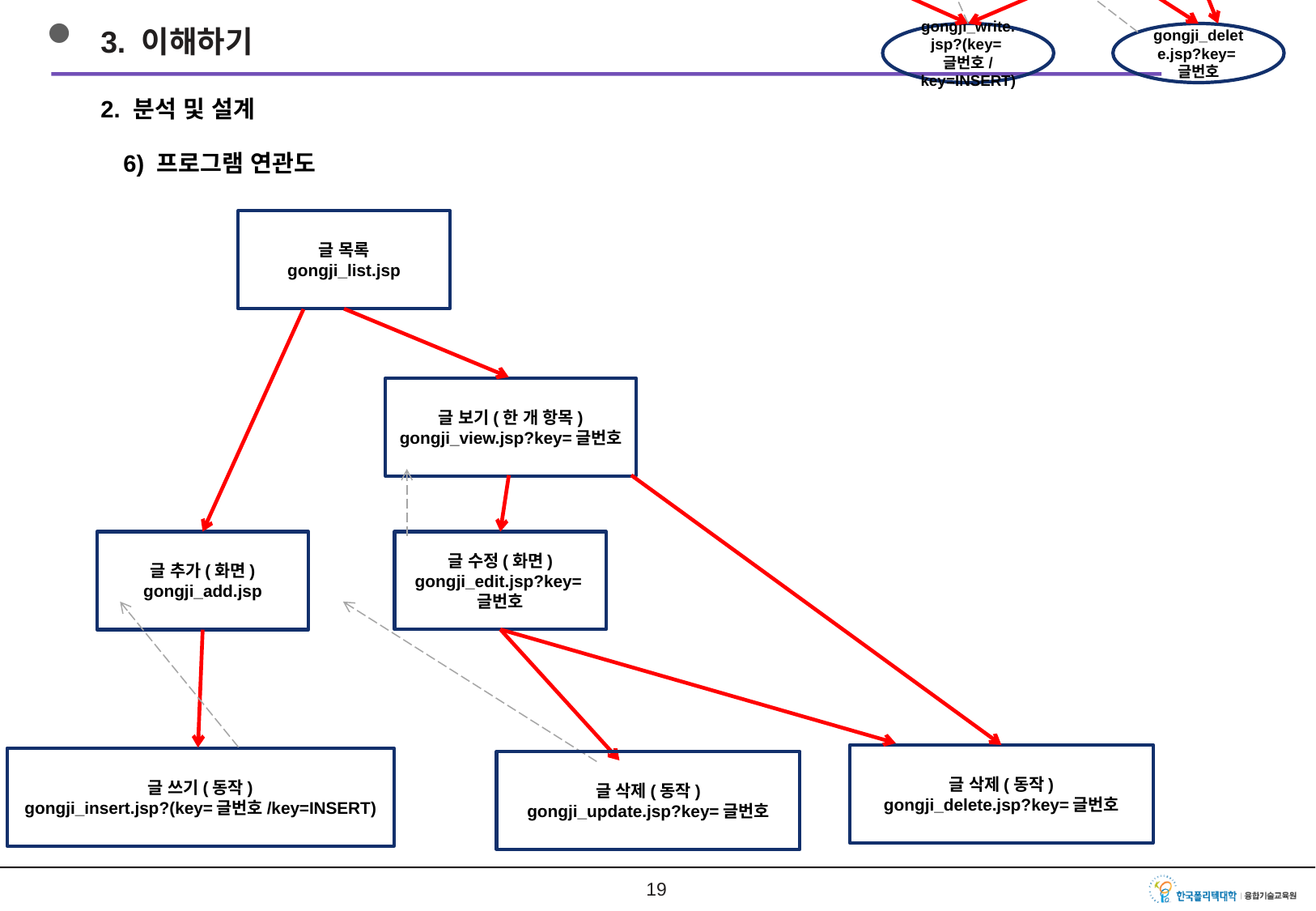

gongji_list.jsp
gongji_view.jsp?key=글번호
gongji_update.jsp?key=글번호
gongji_insert.jsp
gongji_write.jsp?(key=글번호/key=INSERT)
gongji_delete.jsp?key=글번호

3. 이해하기
2. 분석 및 설계
6) 프로그램 연관도
글 목록
gongji_list.jsp
글 보기(한 개 항목)
gongji_view.jsp?key=글번호
글 추가(화면)
gongji_add.jsp
글 수정(화면)
gongji_edit.jsp?key=글번호
글 삭제(동작)
gongji_delete.jsp?key=글번호
글 쓰기(동작)
gongji_insert.jsp?(key=글번호/key=INSERT)
글 삭제(동작)
gongji_update.jsp?key=글번호
19